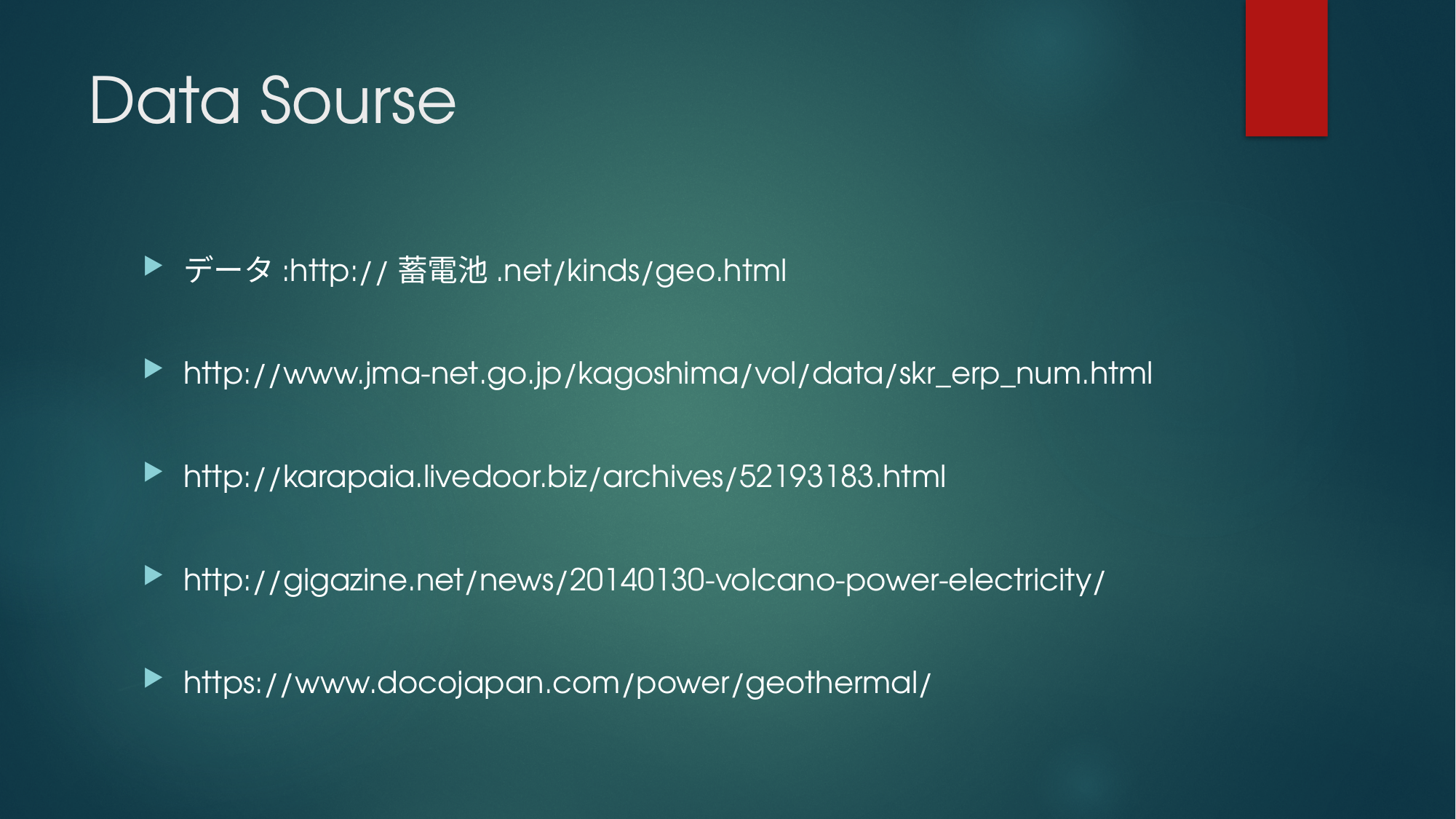

# Data Sourse
データ:http://蓄電池.net/kinds/geo.html

http://www.jma-net.go.jp/kagoshima/vol/data/skr_erp_num.html

http://karapaia.livedoor.biz/archives/52193183.html

http://gigazine.net/news/20140130-volcano-power-electricity/

https://www.docojapan.com/power/geothermal/